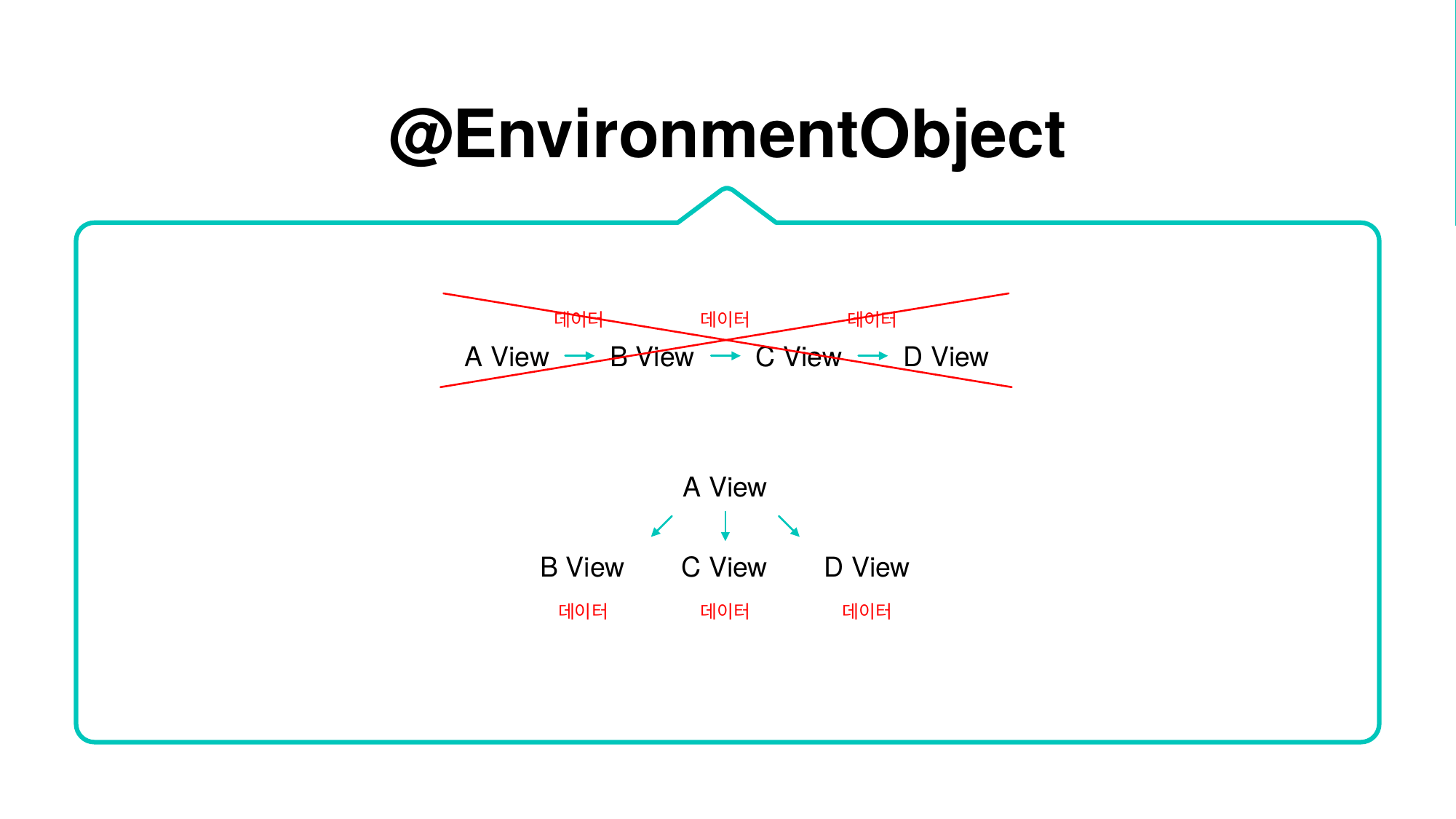

@EnvironmentObject

데이터
데이터
데이터
A View
B View
C View
D View

A View

B View
C View
D View
데이터
데이터
데이터